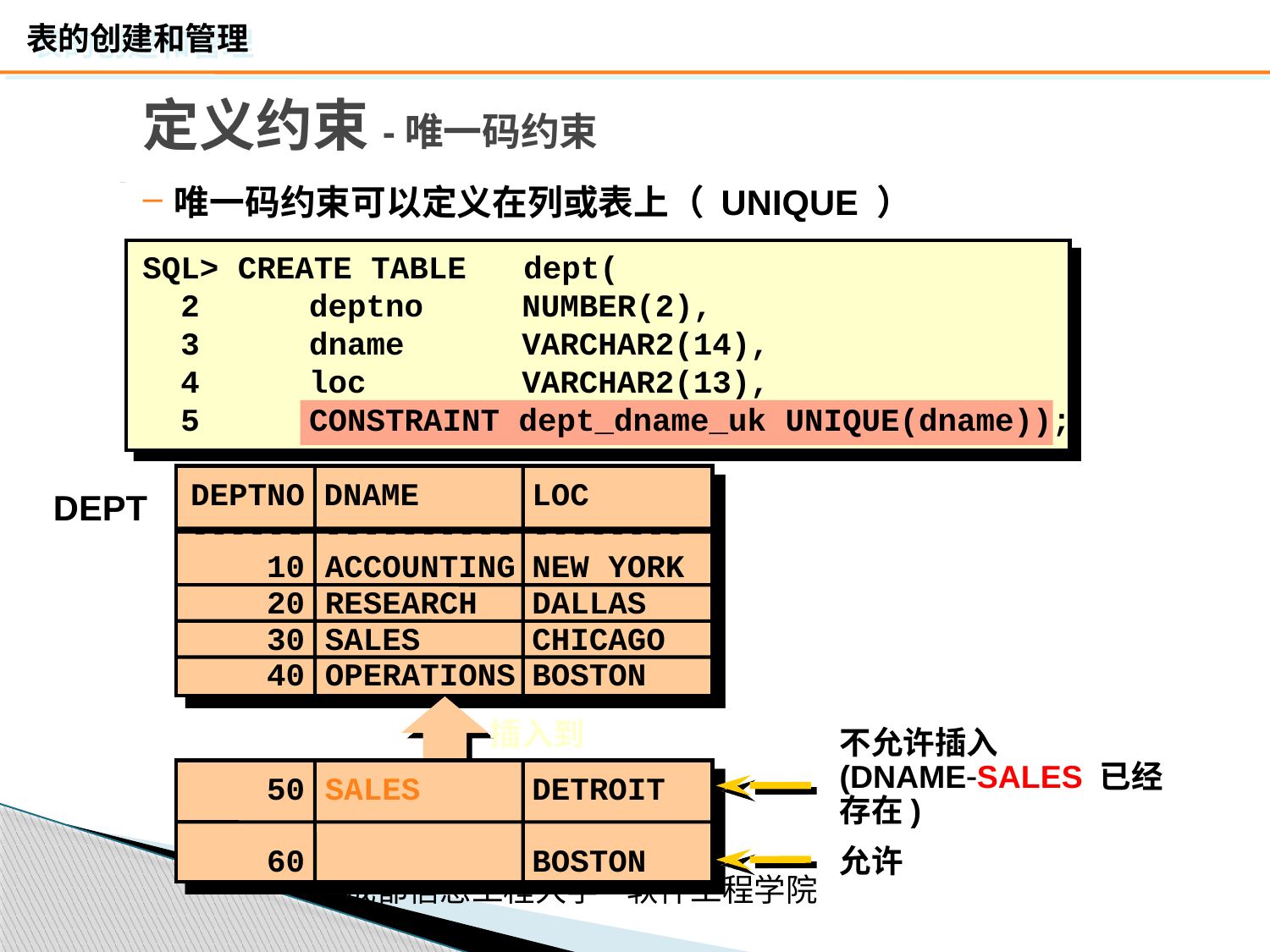

# 定义约束-唯一码约束
唯一码约束可以定义在列或表上（ UNIQUE ）

SQL> CREATE TABLE   dept(
  2  	deptno 	  NUMBER(2),
  3	dname	  VARCHAR2(14),
  4	loc	  VARCHAR2(13),
  5	CONSTRAINT dept_dname_uk UNIQUE(dname));

DEPTNO DNAME     	LOC
------ ----------	--------
    10	ACCOUNTING	NEW YORK
    20	RESEARCH	DALLAS
    30	SALES		CHICAGO
    40	OPERATIONS	BOSTON
DEPT

插入到

    50	SALES		DETROIT

    60			BOSTON

不允许插入
(DNAME−SALES 已经存在)

允许